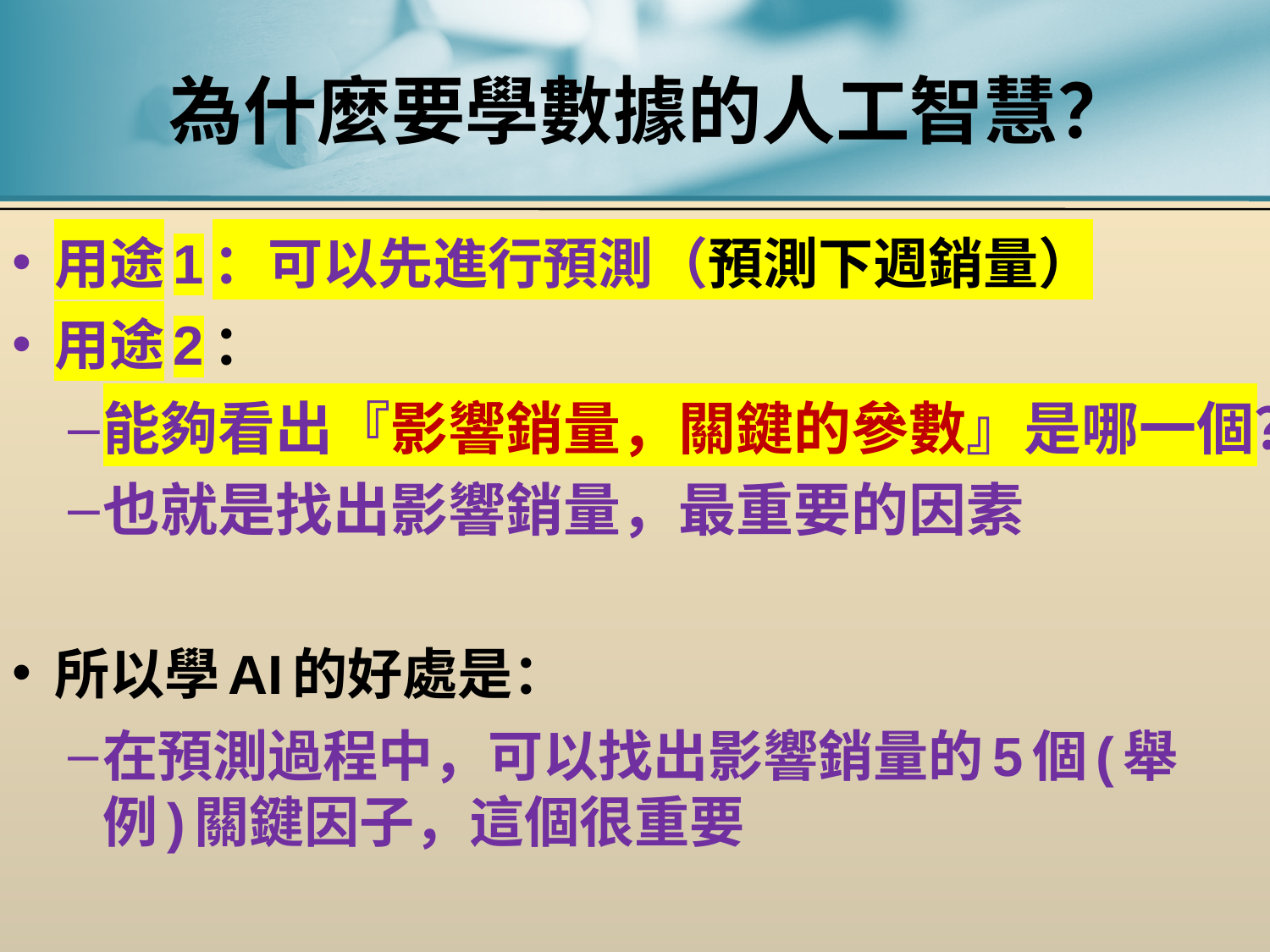

# 為什麼要學數據的人工智慧？
用途1：可以先進行預測（預測下週銷量）
用途2：
能夠看出『影響銷量，關鍵的參數』是哪一個？
也就是找出影響銷量，最重要的因素

所以學AI的好處是：
在預測過程中，可以找出影響銷量的5個(舉例)關鍵因子，這個很重要